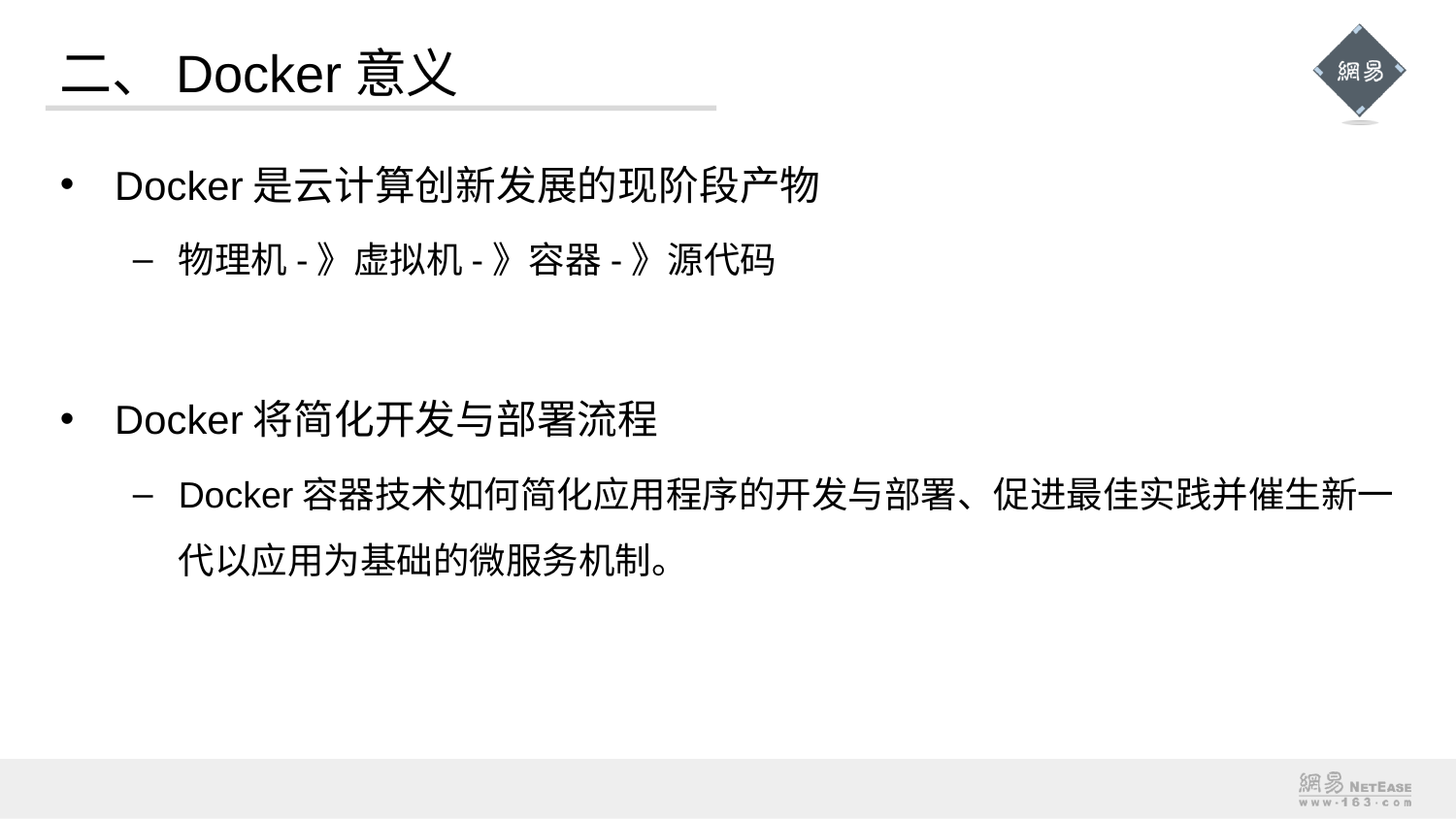

# 二、Docker意义
Docker是云计算创新发展的现阶段产物
物理机-》虚拟机-》容器-》源代码

Docker将简化开发与部署流程
Docker容器技术如何简化应用程序的开发与部署、促进最佳实践并催生新一代以应用为基础的微服务机制。